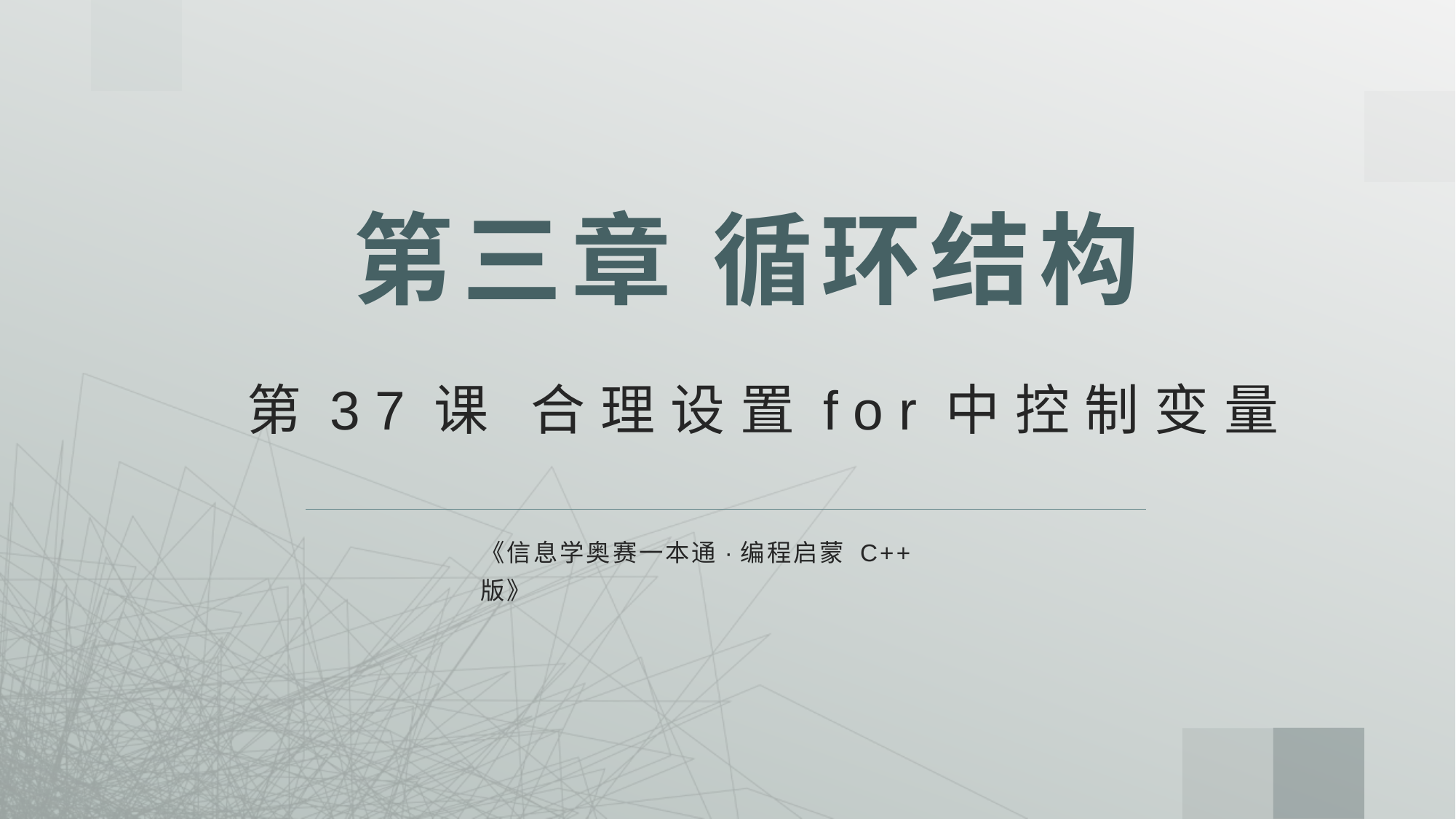

# 第三章 循环结构
第37课 合理设置for中控制变量
《信息学奥赛一本通·编程启蒙 C++版》